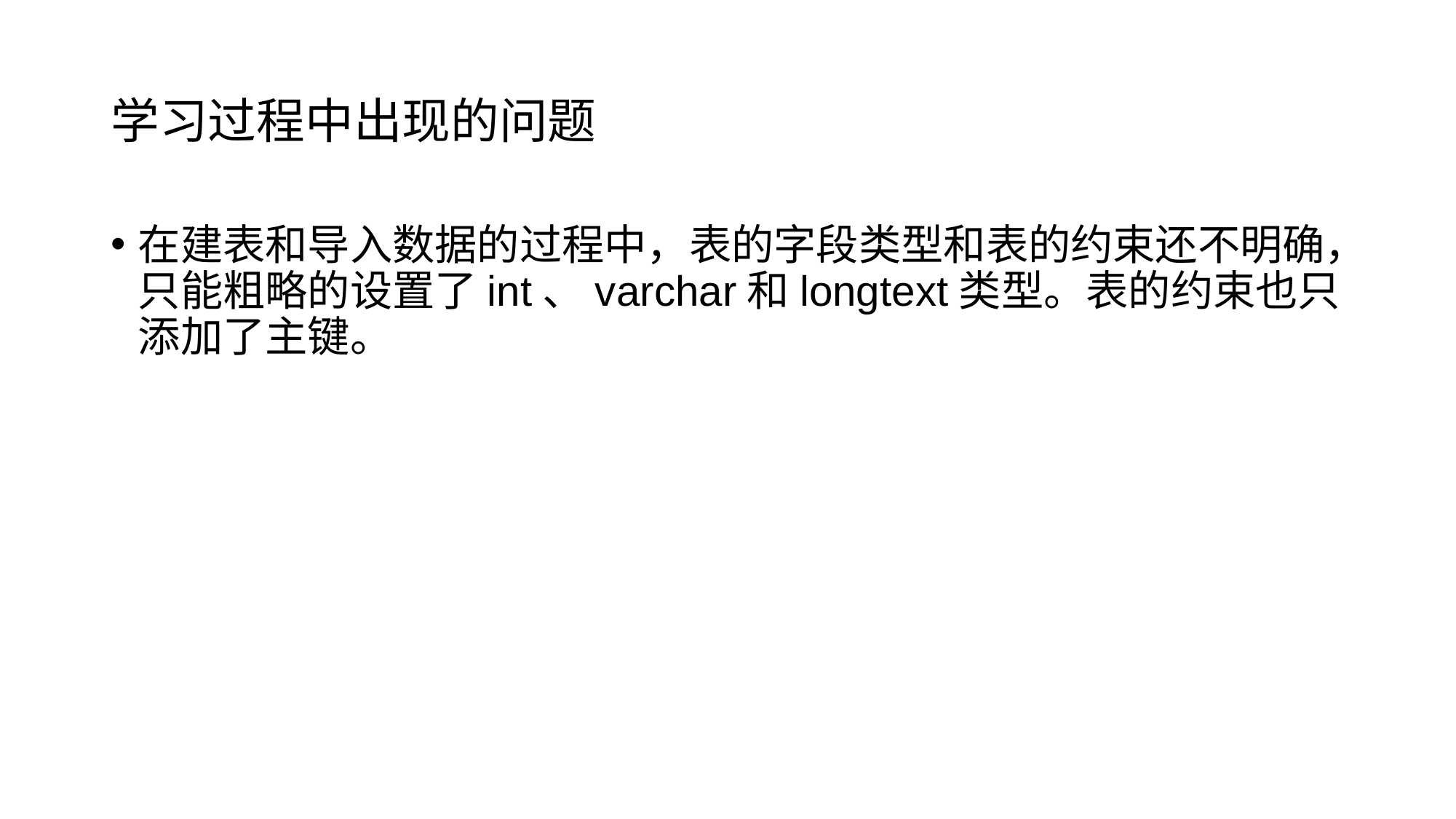

# 学习过程中出现的问题
在建表和导入数据的过程中，表的字段类型和表的约束还不明确，只能粗略的设置了int、varchar和longtext类型。表的约束也只添加了主键。